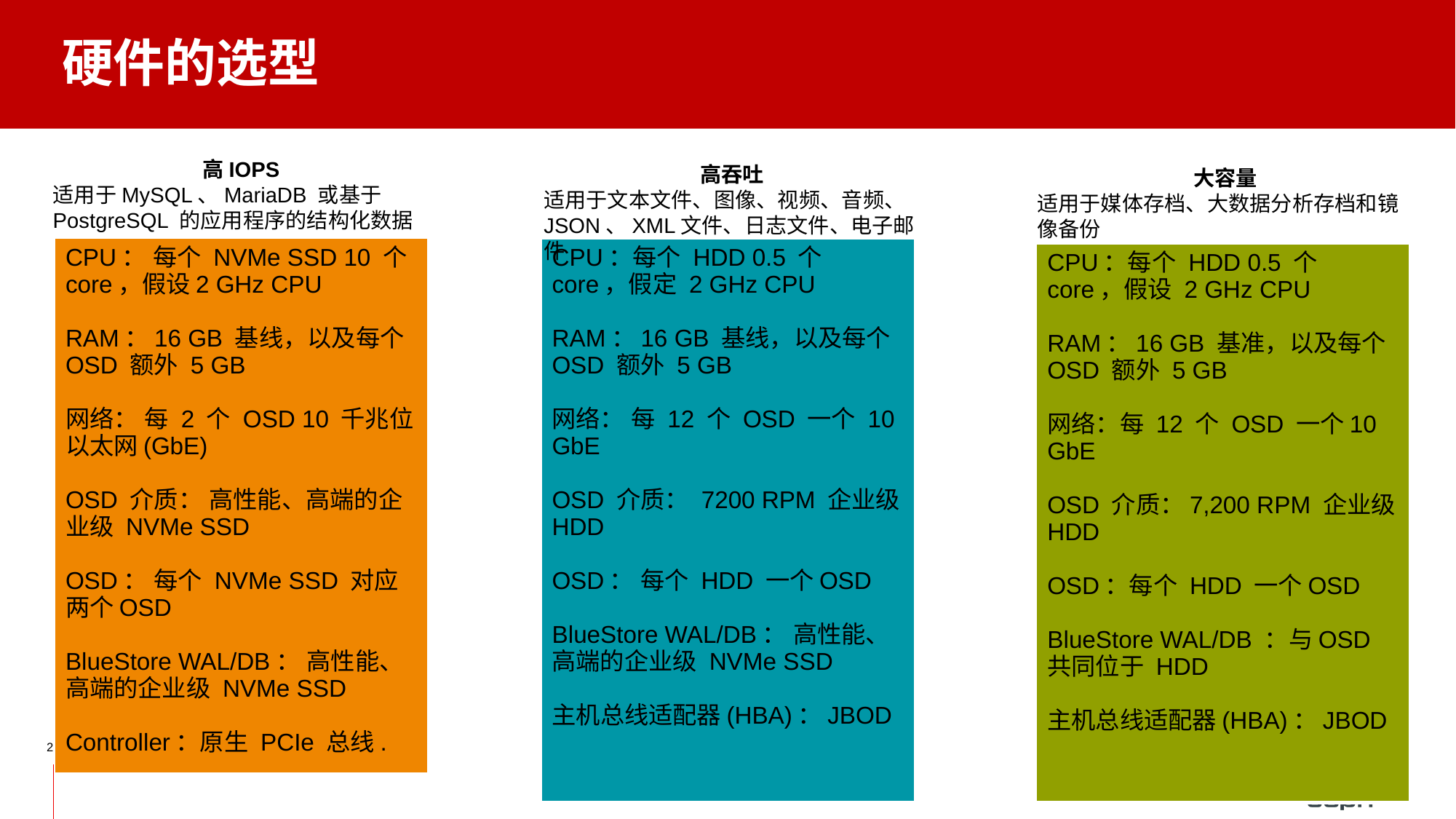

硬件的选型
高IOPS
适用于MySQL、MariaDB 或基于 PostgreSQL 的应用程序的结构化数据
高吞吐
适用于文本文件、图像、视频、音频、JSON、XML文件、日志文件、电子邮件
大容量
适用于媒体存档、大数据分析存档和镜像备份
| CPU： 每个 NVMe SSD 10 个core，假设2 GHz CPU RAM：16 GB 基线，以及每个 OSD 额外 5 GB 网络： 每 2 个 OSD 10 千兆位以太网(GbE) OSD 介质： 高性能、高端的企业级 NVMe SSD OSD： 每个 NVMe SSD 对应两个OSD BlueStore WAL/DB： 高性能、高端的企业级 NVMe SSD Controller：原生 PCIe 总线. |
| --- |
| CPU：每个 HDD 0.5 个core，假定 2 GHz CPU RAM：16 GB 基线，以及每个 OSD 额外 5 GB 网络： 每 12 个 OSD 一个 10 GbE OSD 介质： 7200 RPM 企业级 HDD OSD： 每个 HDD 一个OSD BlueStore WAL/DB： 高性能、高端的企业级 NVMe SSD 主机总线适配器(HBA)：JBOD |
| --- |
| CPU：每个 HDD 0.5 个core，假设 2 GHz CPU RAM：16 GB 基准，以及每个 OSD 额外 5 GB 网络：每 12 个 OSD 一个10 GbE OSD 介质：7,200 RPM 企业级 HDD OSD：每个 HDD 一个OSD BlueStore WAL/DB ：与OSD共同位于 HDD 主机总线适配器(HBA)：JBOD |
| --- |
21